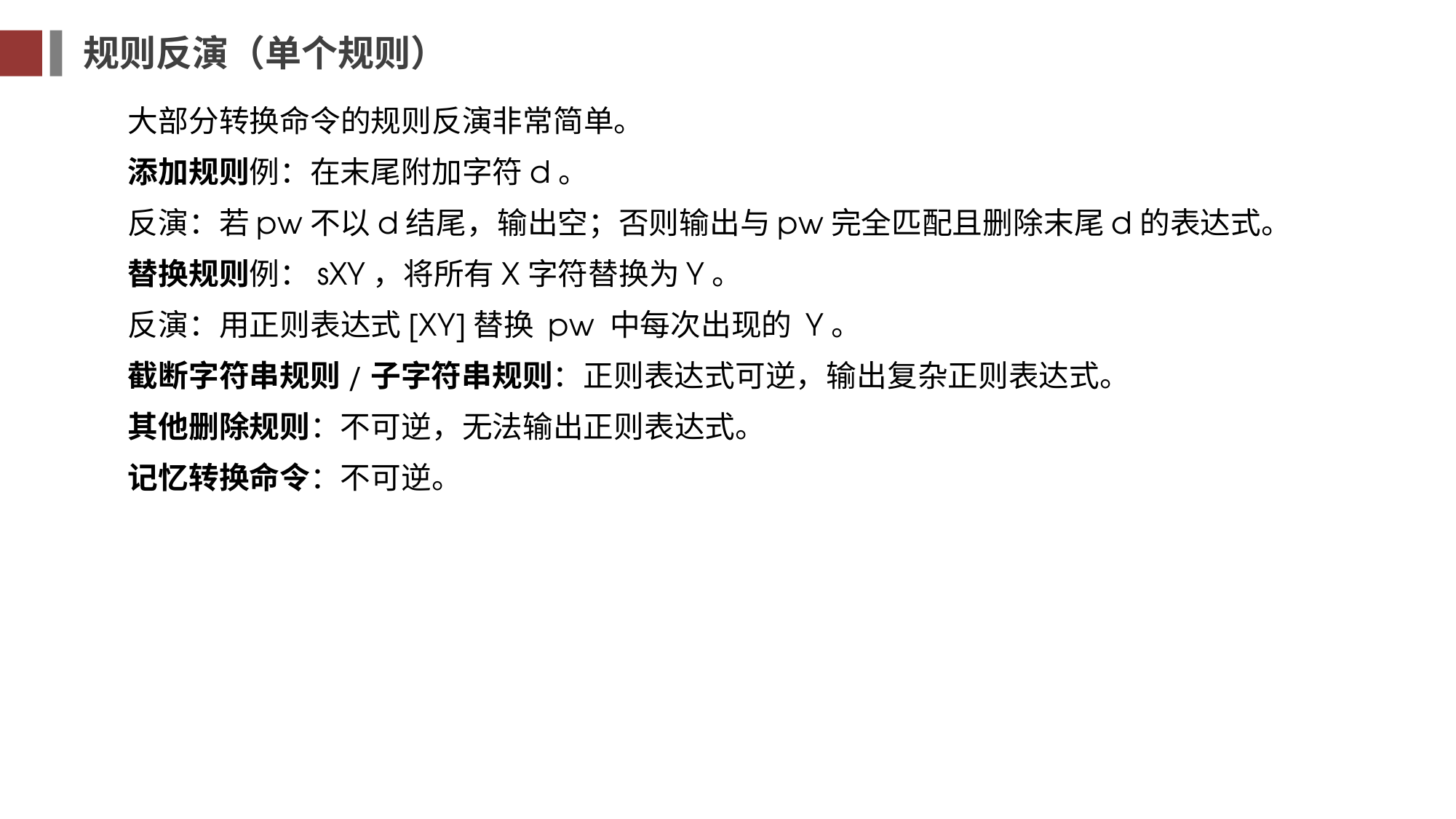

规则反演（单个规则）

大部分转换命令的规则反演非常简单。
添加规则例：在末尾附加字符d。
反演：若pw不以d结尾，输出空；否则输出与pw完全匹配且删除末尾d的表达式。
替换规则例：sXY，将所有X字符替换为Y。
反演：用正则表达式[XY]替换 pw 中每次出现的 Y。
截断字符串规则/子字符串规则：正则表达式可逆，输出复杂正则表达式。
其他删除规则：不可逆，无法输出正则表达式。
记忆转换命令：不可逆。